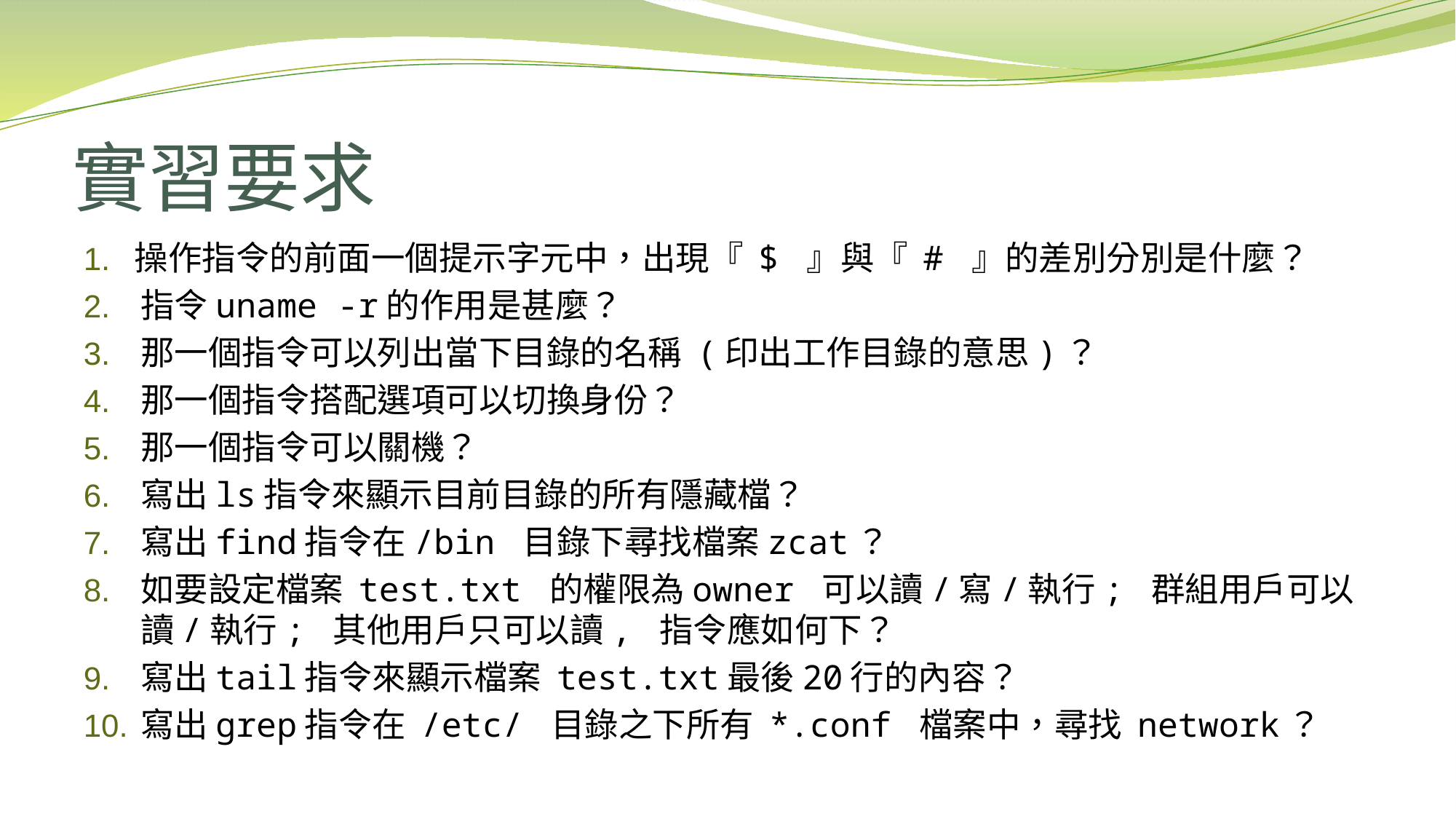

# 實習要求
操作指令的前面一個提示字元中，出現『 $ 』與『 # 』的差別分別是什麼？
指令uname -r的作用是甚麼？
那一個指令可以列出當下目錄的名稱 (印出工作目錄的意思)？
那一個指令搭配選項可以切換身份？
那一個指令可以關機？
寫出ls指令來顯示目前目錄的所有隱藏檔？
寫出find指令在/bin 目錄下尋找檔案zcat？
如要設定檔案 test.txt 的權限為owner 可以讀/寫/執行; 群組用戶可以讀/執行; 其他用戶只可以讀, 指令應如何下？
寫出tail指令來顯示檔案 test.txt最後20行的內容？
寫出grep指令在 /etc/ 目錄之下所有 *.conf 檔案中，尋找 network？